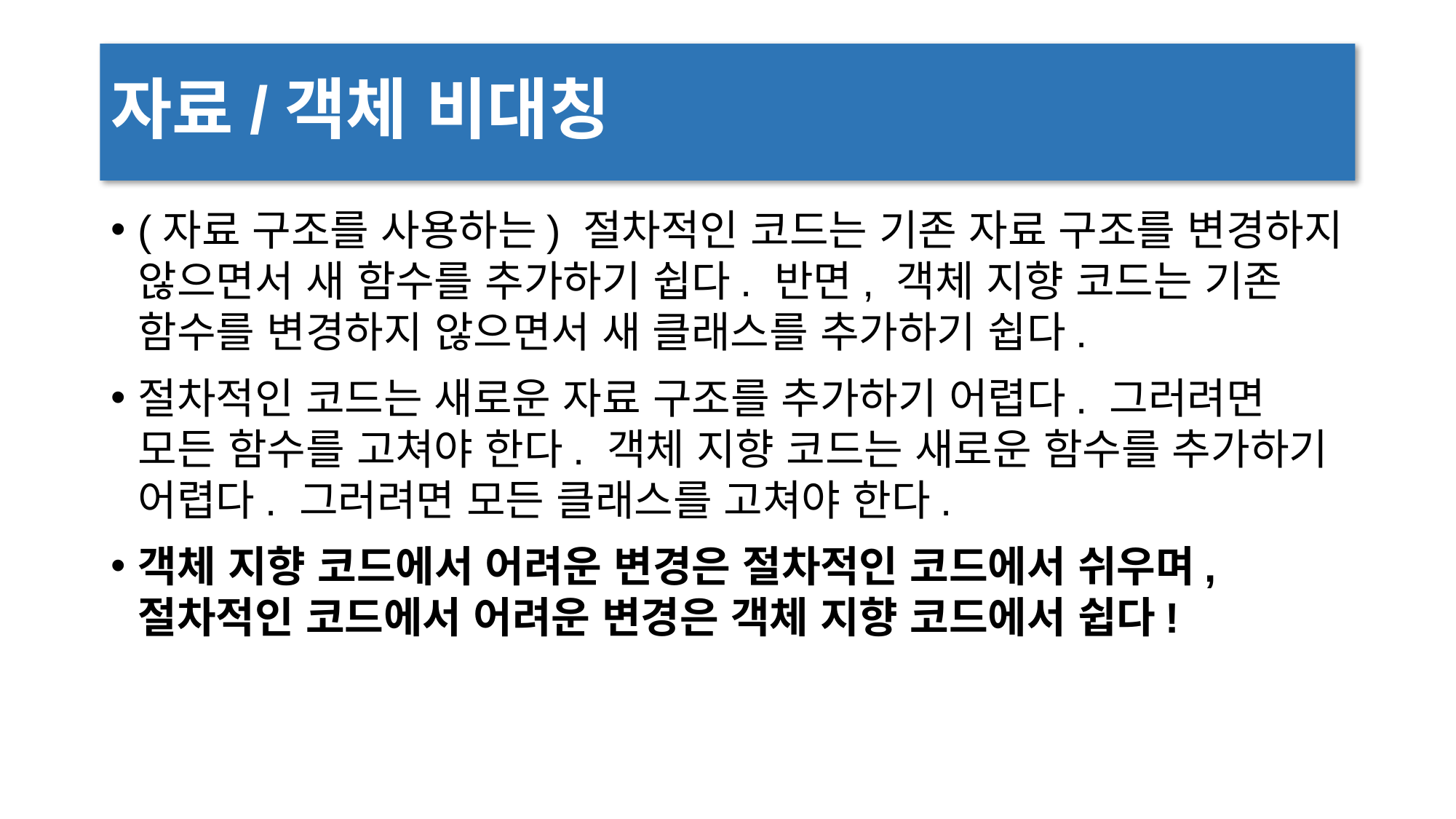

# 자료/객체 비대칭
(자료 구조를 사용하는) 절차적인 코드는 기존 자료 구조를 변경하지 않으면서 새 함수를 추가하기 쉽다. 반면, 객체 지향 코드는 기존 함수를 변경하지 않으면서 새 클래스를 추가하기 쉽다.
절차적인 코드는 새로운 자료 구조를 추가하기 어렵다. 그러려면 모든 함수를 고쳐야 한다. 객체 지향 코드는 새로운 함수를 추가하기 어렵다. 그러려면 모든 클래스를 고쳐야 한다.
객체 지향 코드에서 어려운 변경은 절차적인 코드에서 쉬우며, 절차적인 코드에서 어려운 변경은 객체 지향 코드에서 쉽다!